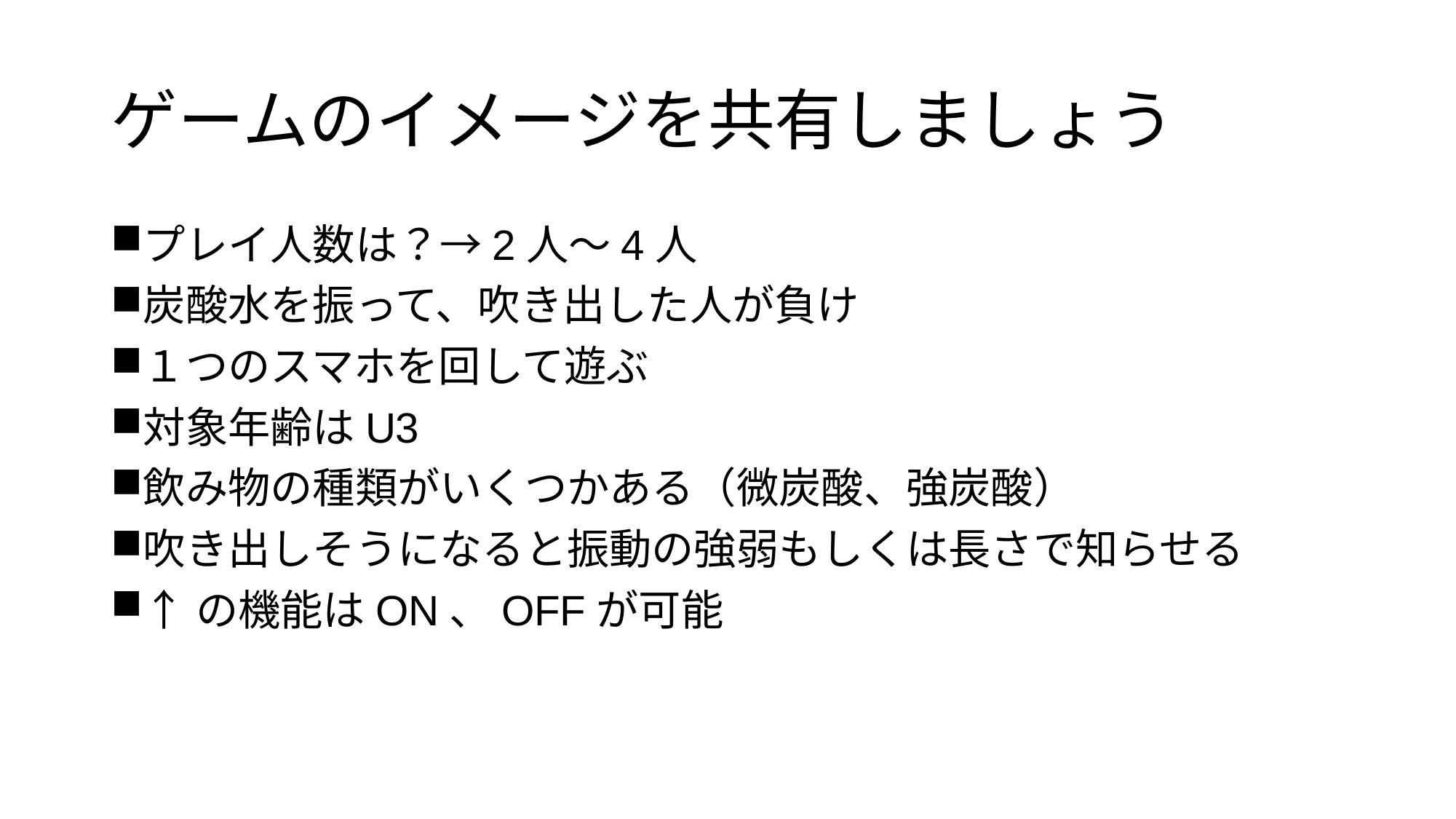

# ゲームのイメージを共有しましょう
プレイ人数は？→2人～4人
炭酸水を振って、吹き出した人が負け
１つのスマホを回して遊ぶ
対象年齢はU3
飲み物の種類がいくつかある（微炭酸、強炭酸）
吹き出しそうになると振動の強弱もしくは長さで知らせる
↑の機能はON、OFFが可能